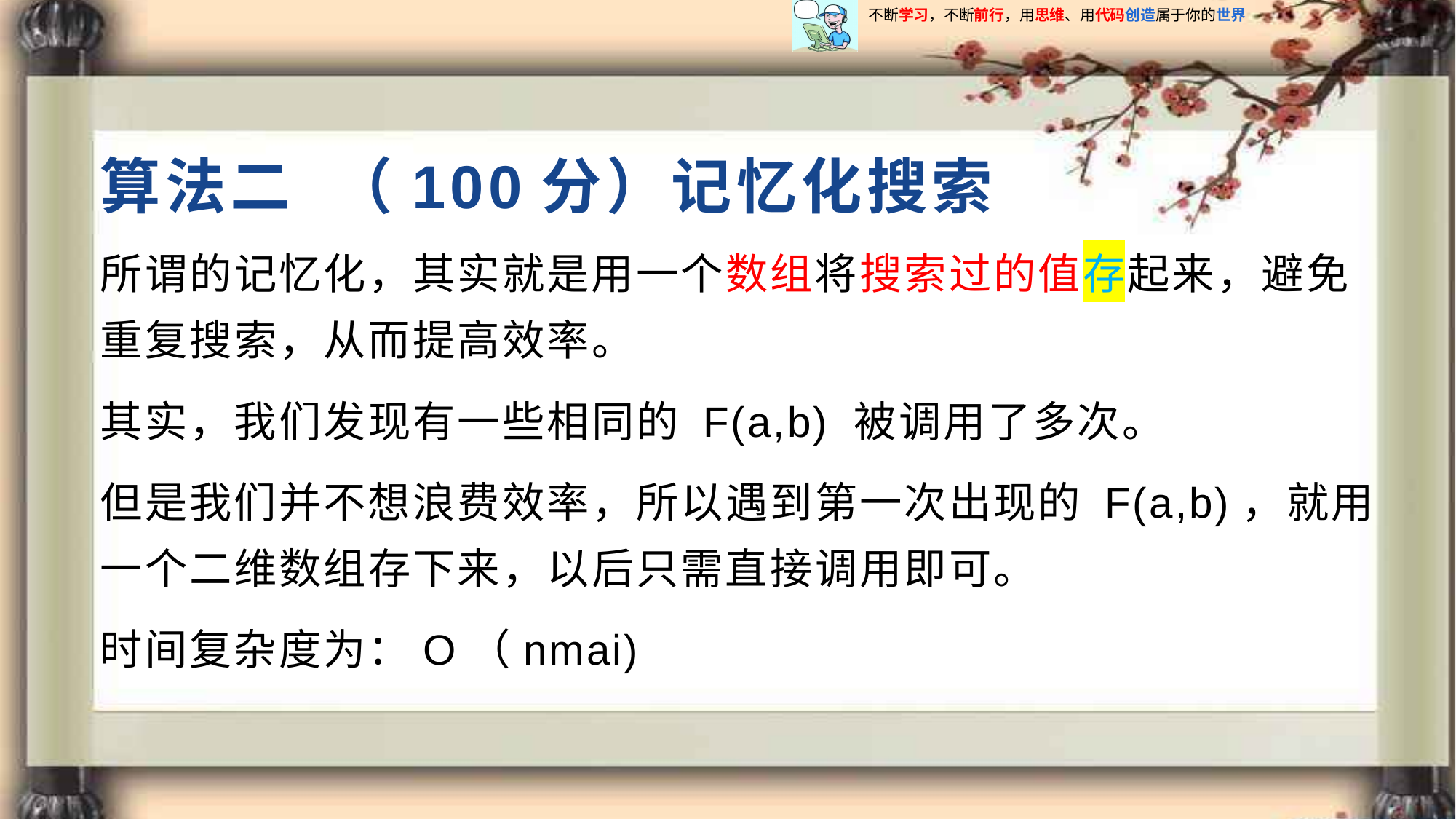

# 算法二  （100分）记忆化搜索
所谓的记忆化，其实就是用一个数组将搜索过的值存起来，避免重复搜索，从而提高效率。
其实，我们发现有一些相同的 F(a,b) 被调用了多次。
但是我们并不想浪费效率，所以遇到第一次出现的 F(a,b)，就用一个二维数组存下来，以后只需直接调用即可。
时间复杂度为：O（nmai)